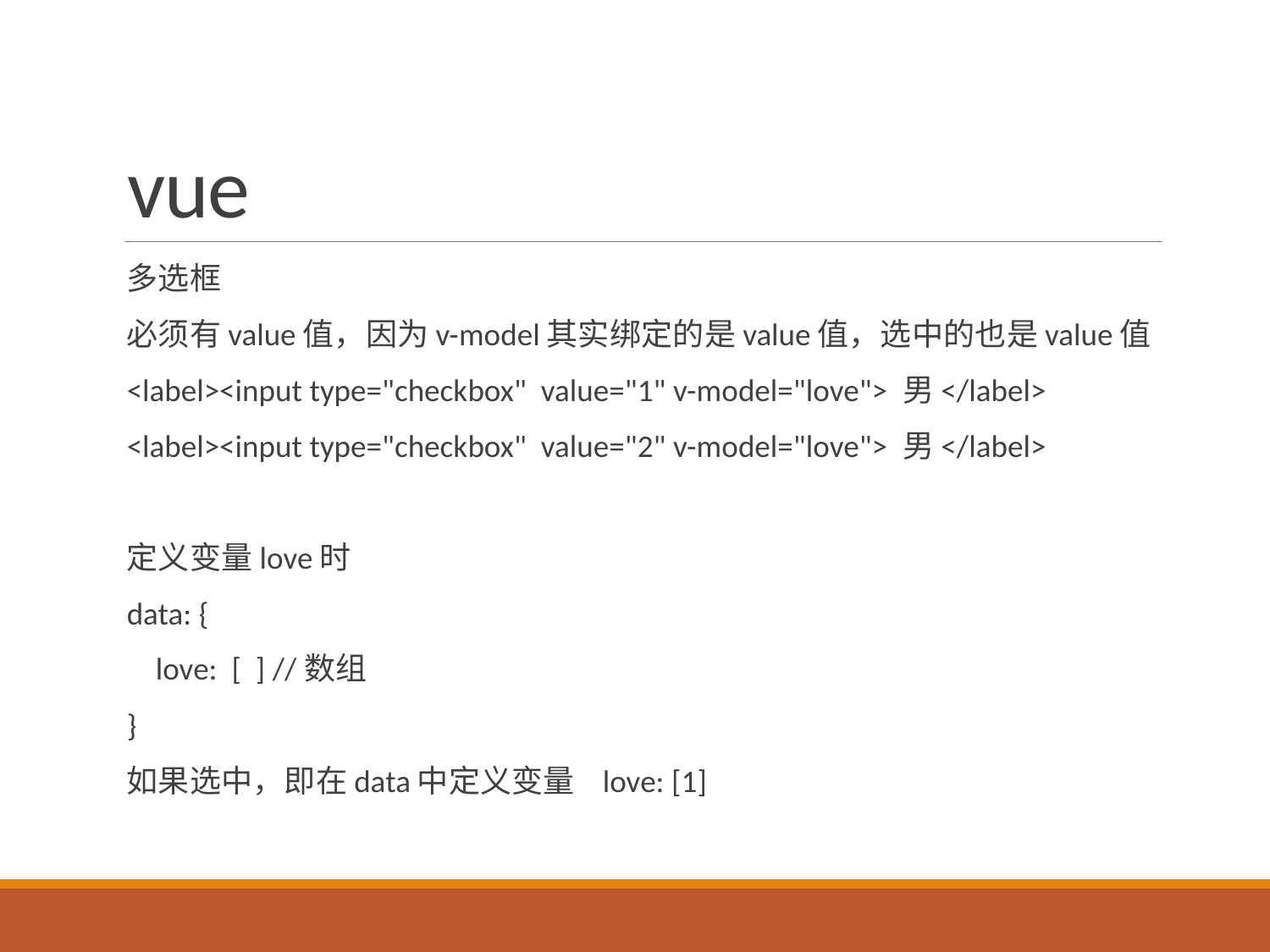

# vue
多选框
必须有value值，因为v-model其实绑定的是value值，选中的也是value值
<label><input type="checkbox"  value="1" v-model="love"> 男</label>
<label><input type="checkbox"  value="2" v-model="love"> 男</label>

定义变量love时
data: {
    love:  [  ] //数组
}
如果选中，即在data中定义变量   love: [1]